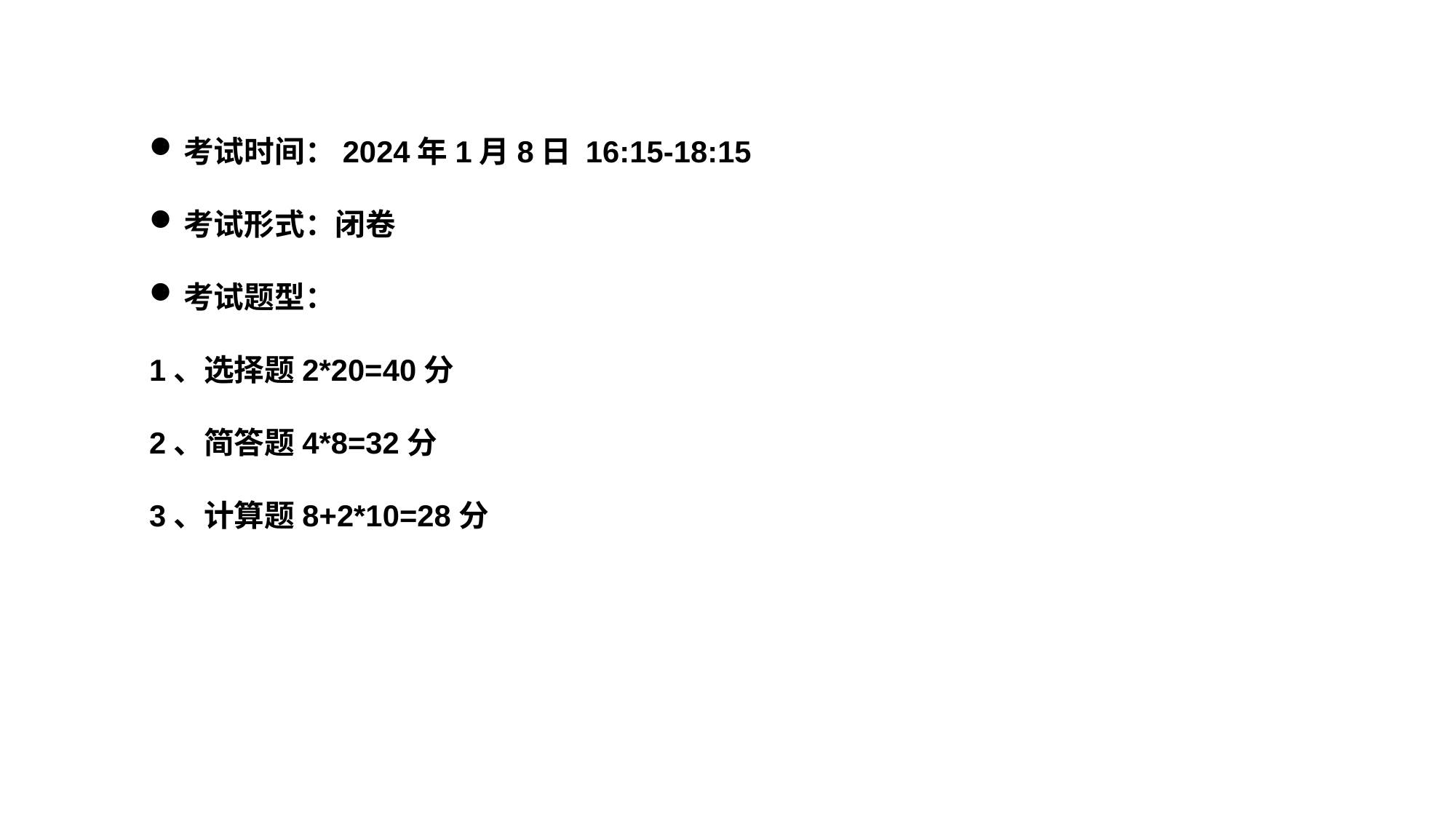

考试时间：2024年1月8日 16:15-18:15
考试形式：闭卷
考试题型：
1、选择题2*20=40分
2、简答题4*8=32分
3、计算题8+2*10=28分